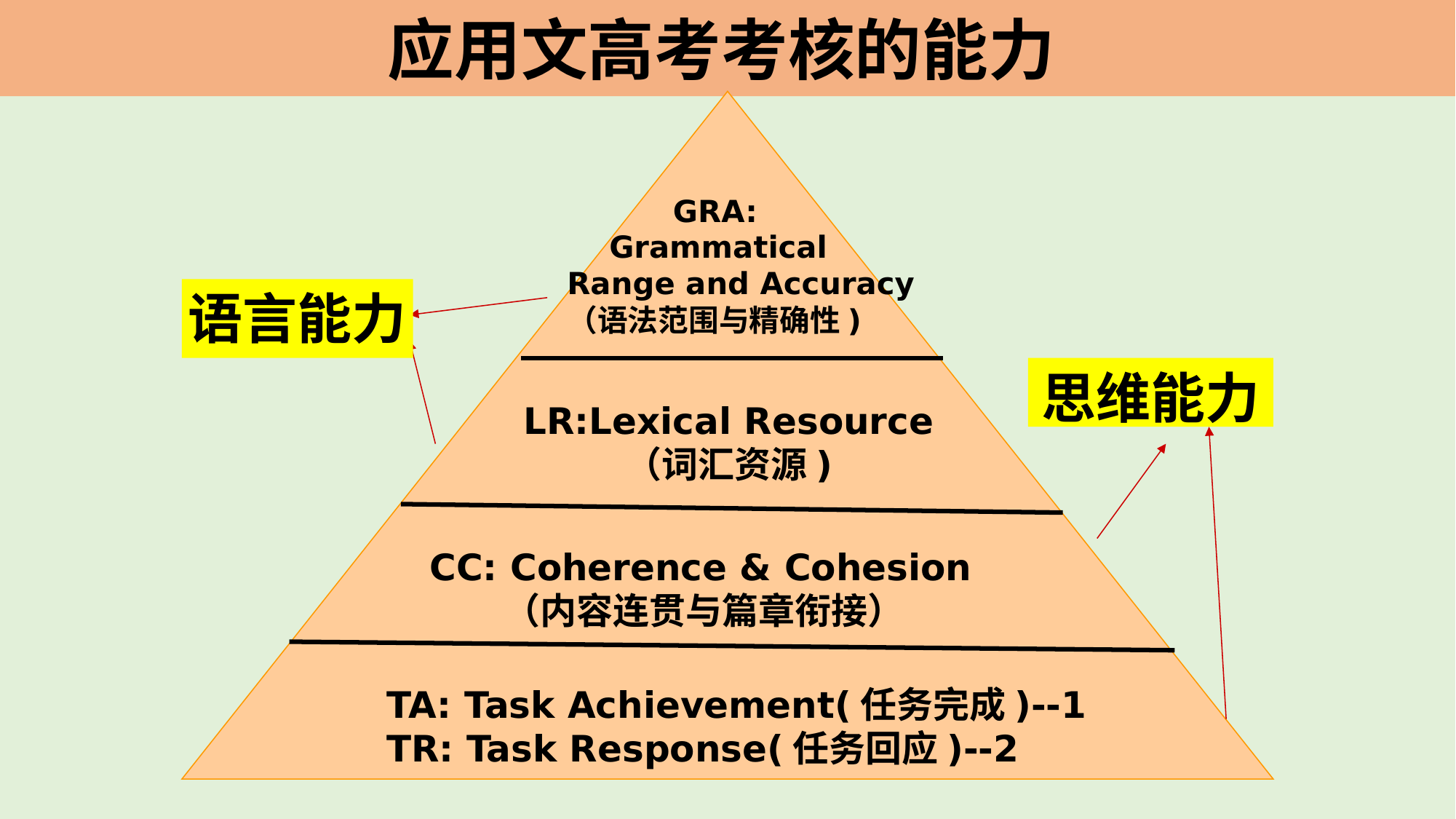

应用文高考考核的能力

           GRA:
    Grammatical
Range and Accuracy
（语法范围与精确性)
语言能力
思维能力
LR:Lexical Resource
（词汇资源)
CC: Coherence & Cohesion
        （内容连贯与篇章衔接）
TA: Task Achievement(任务完成)--1
TR: Task Response(任务回应)--2